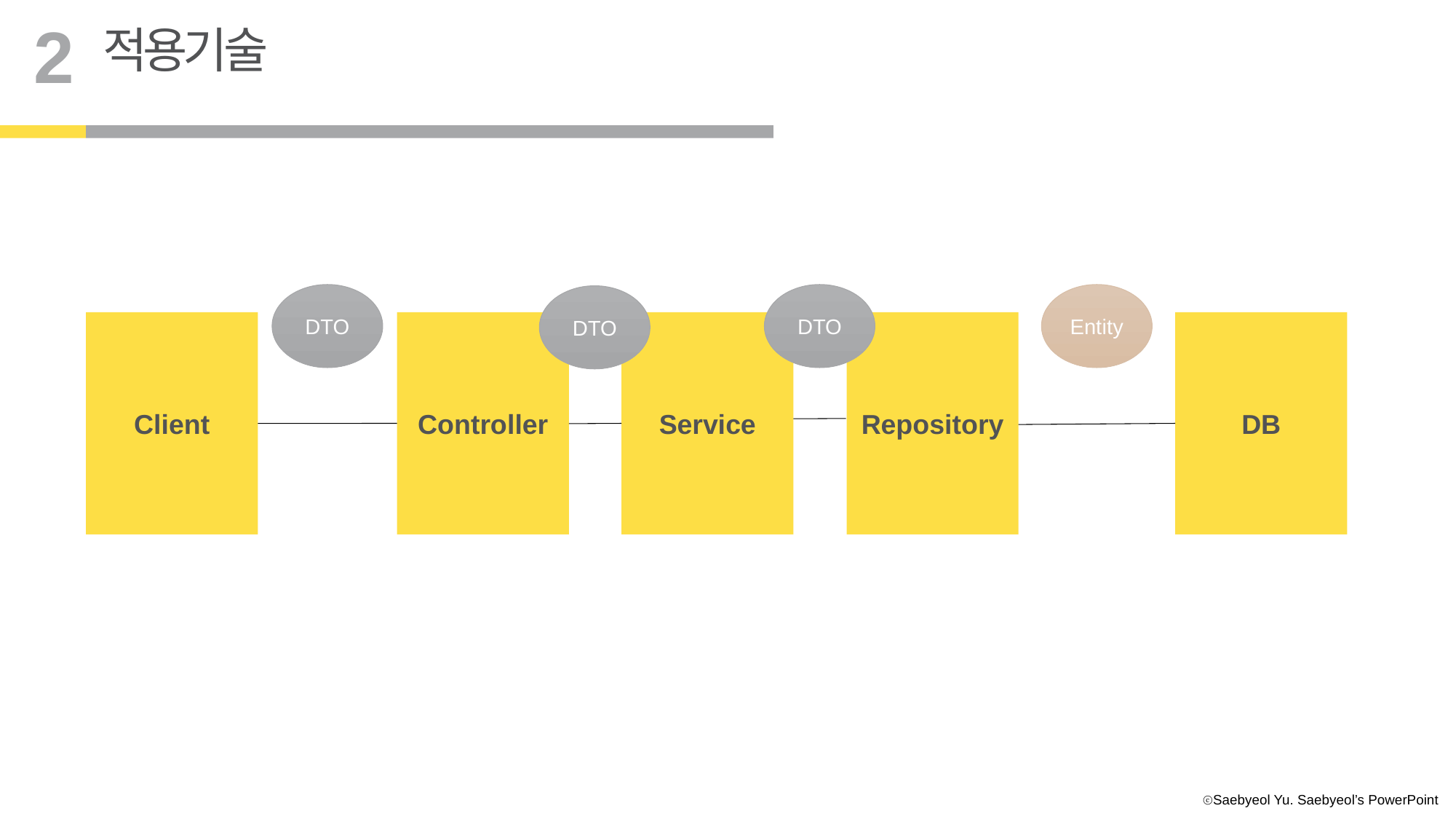

2
적용기술

DTO
DTO
Entity
DTO
Client
Controller
Service
Repository
DB